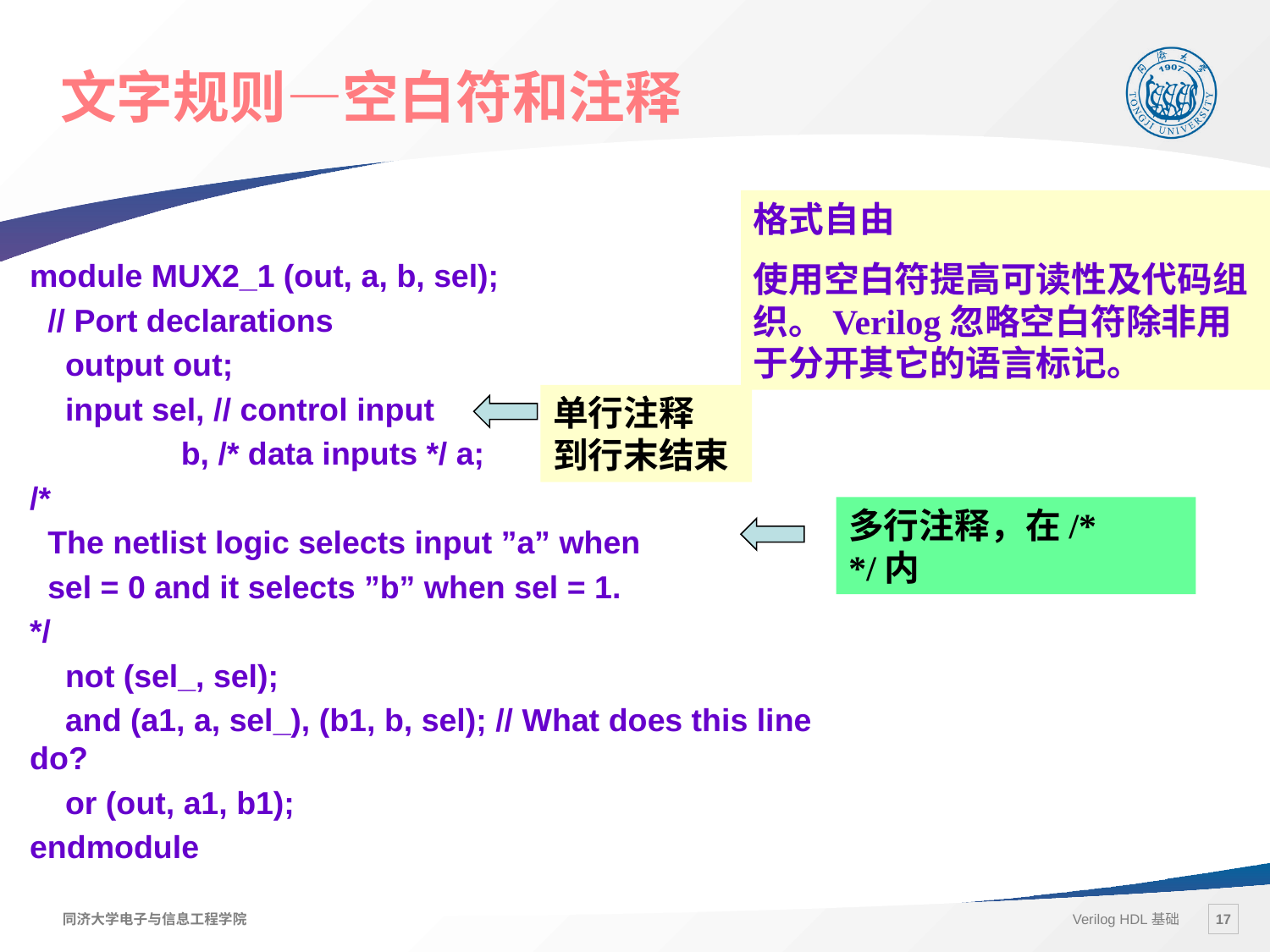

# 文字规则—空白符和注释
格式自由
使用空白符提高可读性及代码组织。Verilog忽略空白符除非用于分开其它的语言标记。
module MUX2_1 (out, a, b, sel);
  // Port declarations
    output out;
    input sel, // control input
                 b, /* data inputs */ a;
/*
  The netlist logic selects input ”a” when
  sel = 0 and it selects ”b” when sel = 1.
*/
    not (sel_, sel);
    and (a1, a, sel_), (b1, b, sel); // What does this line do?
    or (out, a1, b1);
endmodule
单行注释
到行末结束

多行注释，在/*   */内